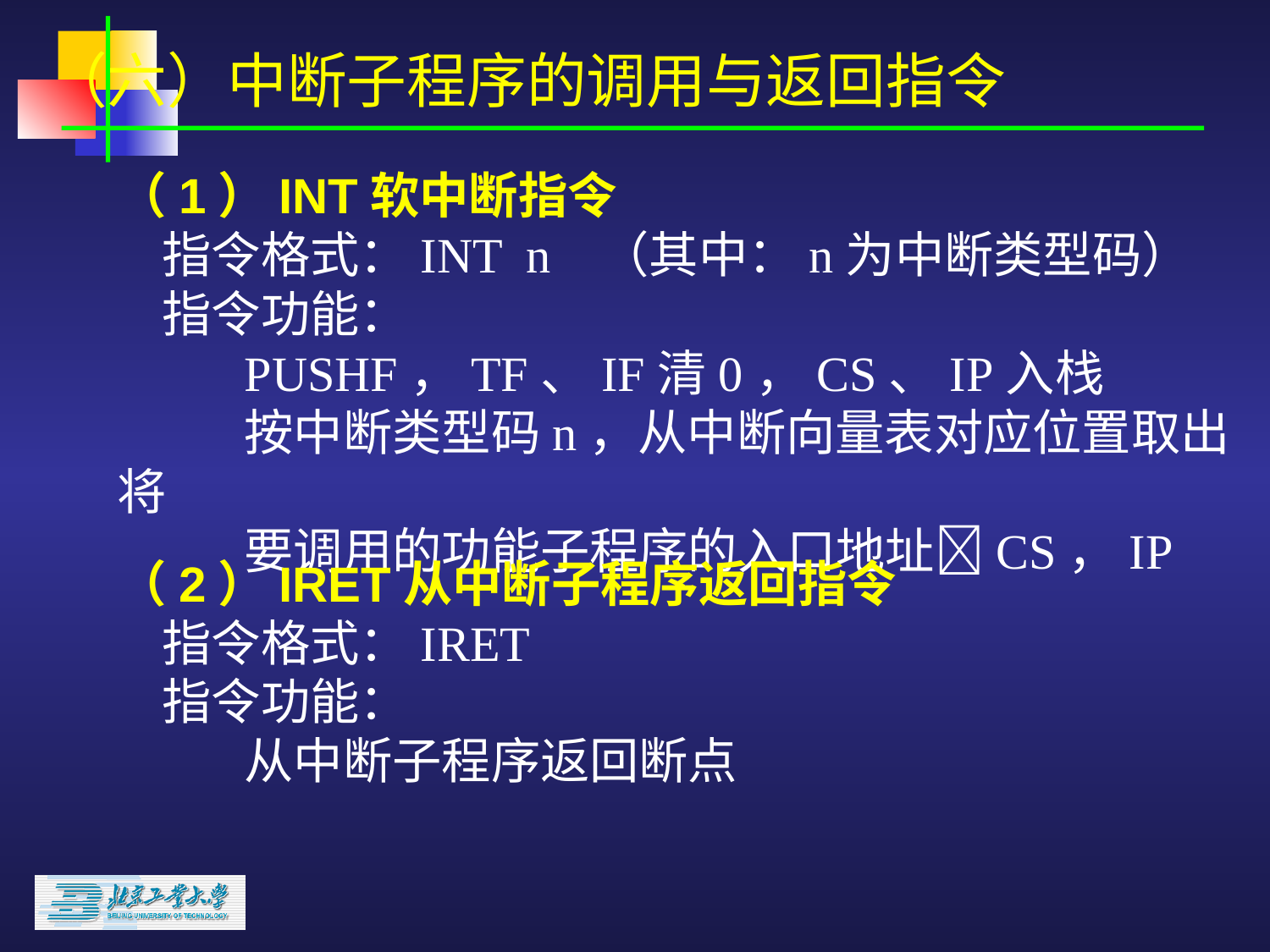

# （六）中断子程序的调用与返回指令
（1）INT软中断指令
   指令格式：INT  n   （其中：n为中断类型码）
   指令功能：
	PUSHF，TF、IF清0，CS、IP入栈
  	按中断类型码n，从中断向量表对应位置取出将
	要调用的功能子程序的入口地址→CS，IP
（2）IRET从中断子程序返回指令
   指令格式：IRET
   指令功能：
	从中断子程序返回断点